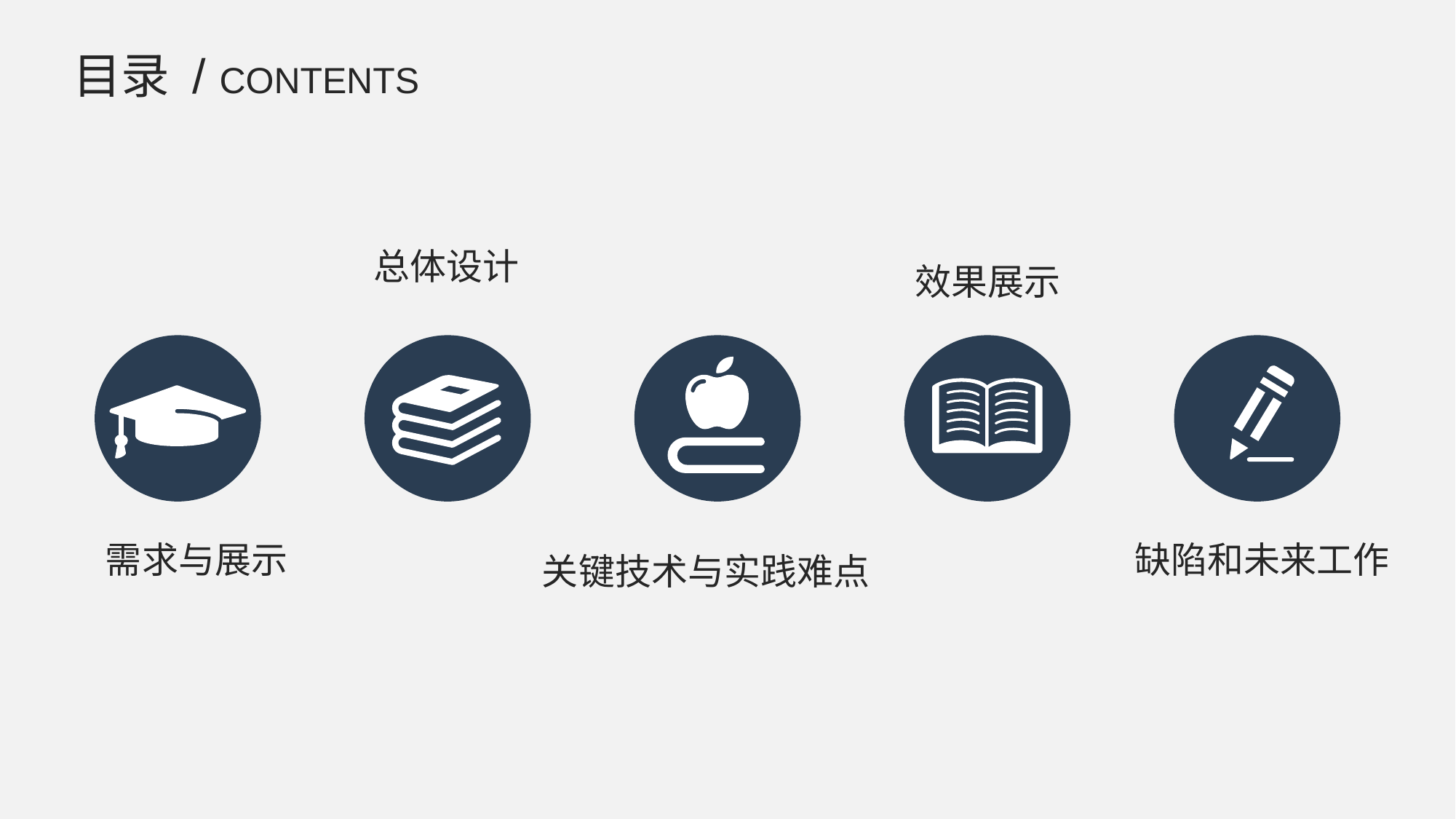

目录 / CONTENTS
总体设计
效果展示

需求与展示
缺陷和未来工作
关键技术与实践难点